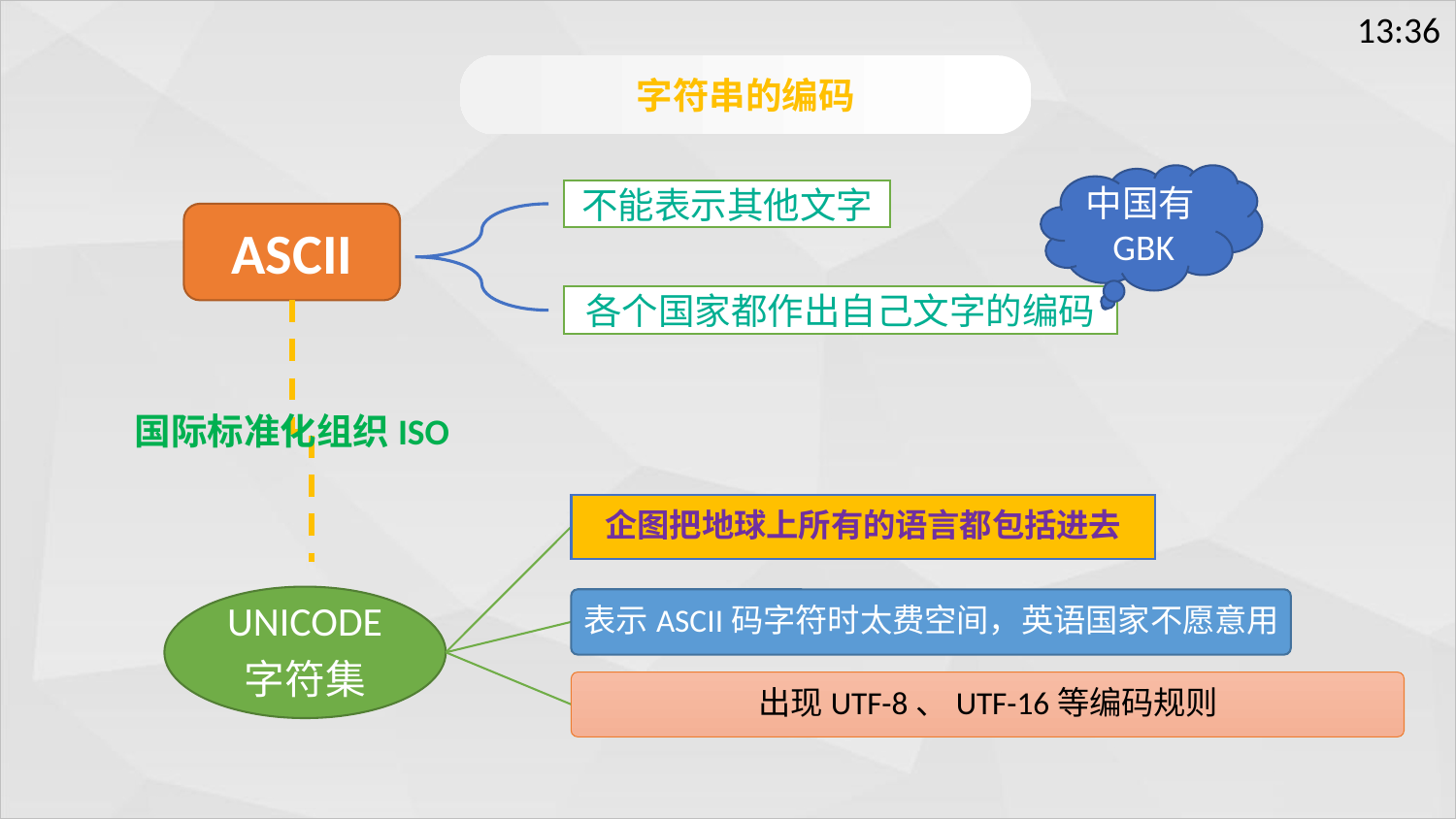

字符串的编码
UNICODE
字符集

企图把地球上所有的语言都包括进去

表示ASCII码字符时太费空间，英语国家不愿意用

出现UTF-8、UTF-16等编码规则
中国有GBK
不能表示其他文字
ASCII

各个国家都作出自己文字的编码
国际标准化组织ISO